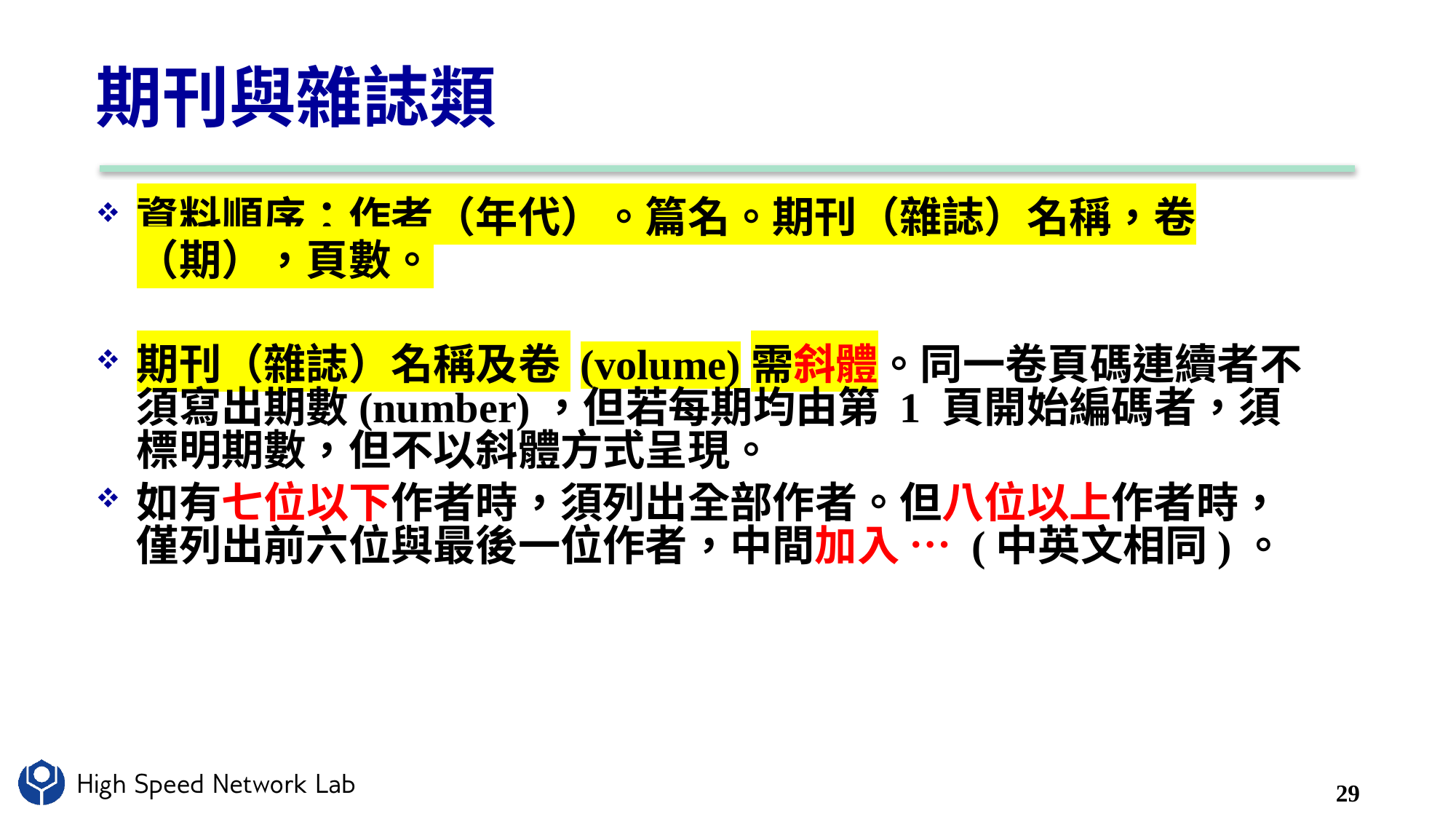

# 期刊與雜誌類
資料順序：作者（年代）。篇名。期刊（雜誌）名稱，卷（期），頁數。

期刊（雜誌）名稱及卷 (volume)需斜體。同一卷頁碼連續者不須寫出期數(number)，但若每期均由第 1 頁開始編碼者，須標明期數，但不以斜體方式呈現。
如有七位以下作者時，須列出全部作者。但八位以上作者時，僅列出前六位與最後一位作者，中間加入 … (中英文相同)。

29